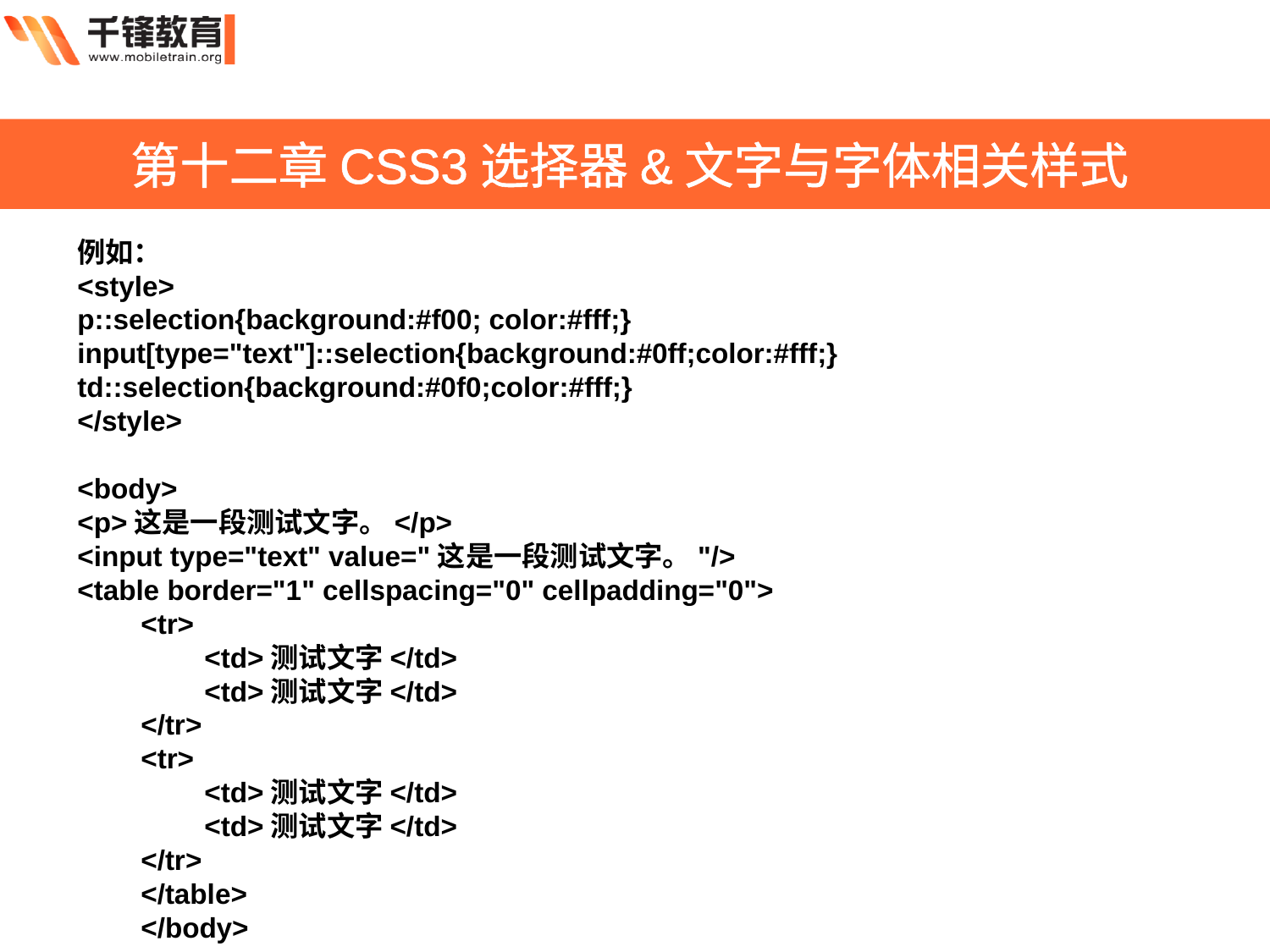

第十二章CSS3选择器&文字与字体相关样式
例如：
<style>
p::selection{background:#f00; color:#fff;}
input[type="text"]::selection{background:#0ff;color:#fff;}
td::selection{background:#0f0;color:#fff;}
</style>

<body>
<p>这是一段测试文字。</p>
<input type="text" value="这是一段测试文字。"/>
<table border="1" cellspacing="0" cellpadding="0">
<tr>
<td>测试文字</td>
<td>测试文字</td>
</tr>
<tr>
<td>测试文字</td>
<td>测试文字</td>
</tr>
</table>
</body>